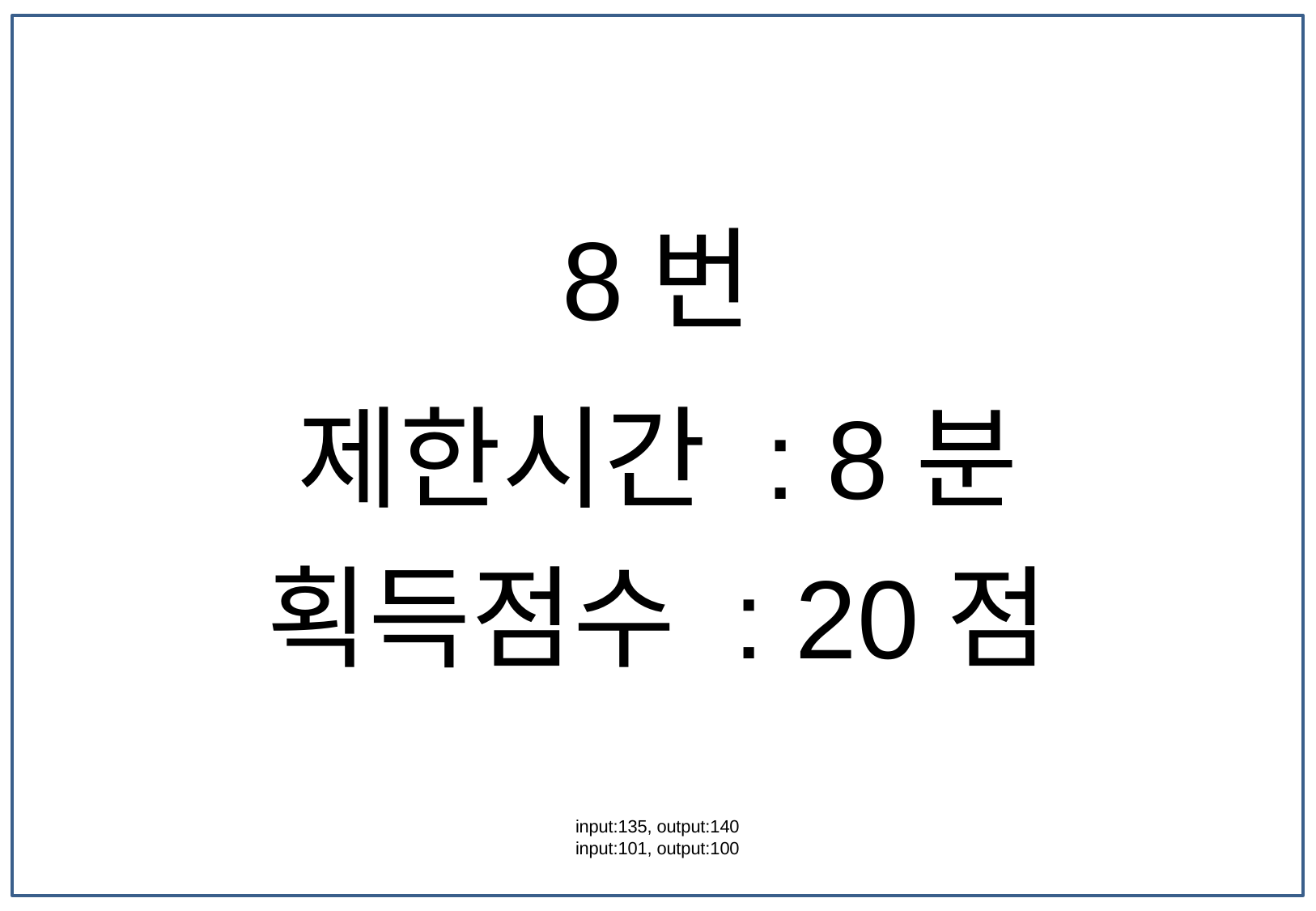

8번
제한시간 : 8분
획득점수 : 20점
input:135, output:140
input:101, output:100